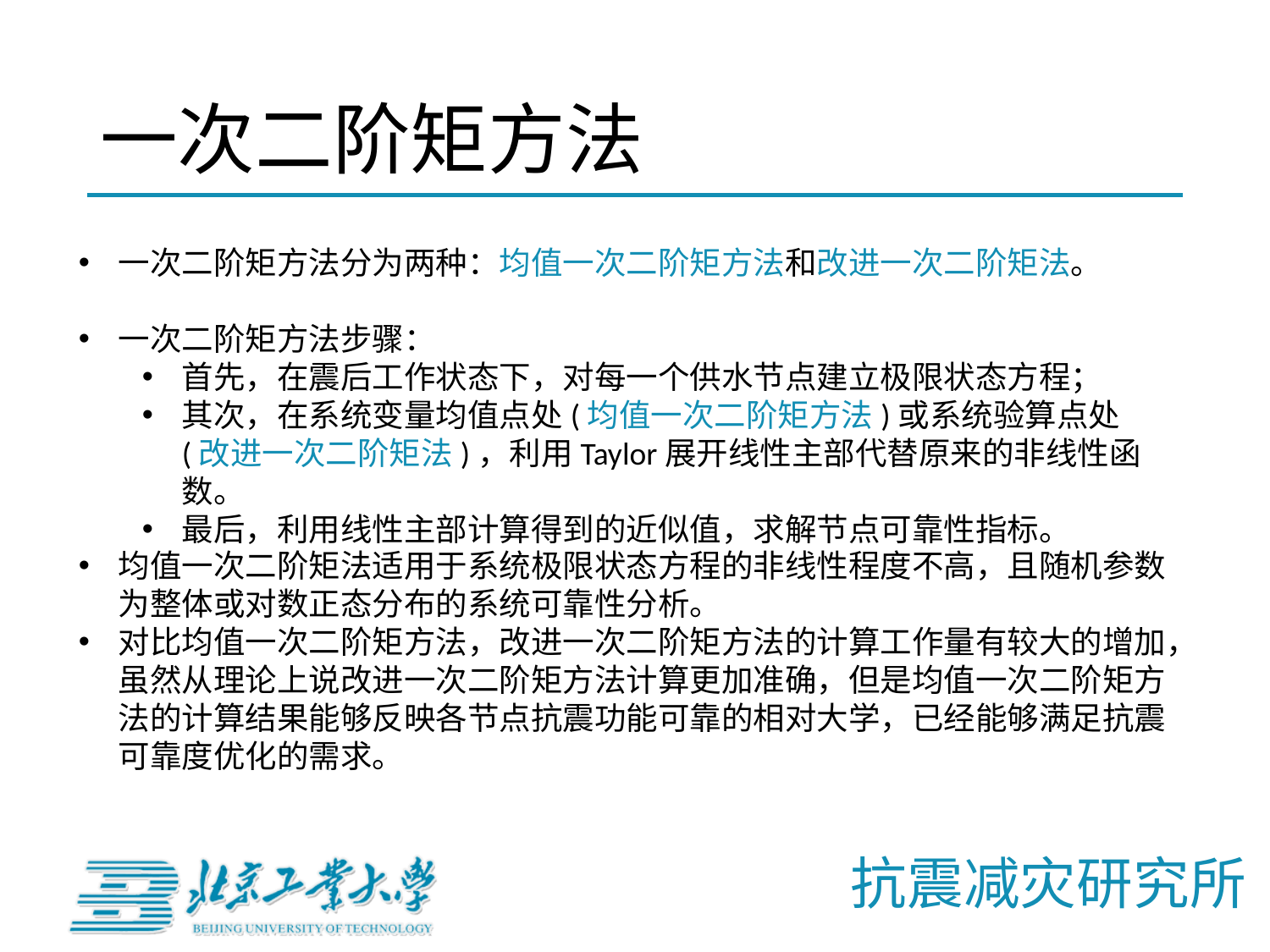

# 一次二阶矩方法
一次二阶矩方法分为两种：均值一次二阶矩方法和改进一次二阶矩法。

一次二阶矩方法步骤：
首先，在震后工作状态下，对每一个供水节点建立极限状态方程；
其次，在系统变量均值点处(均值一次二阶矩方法)或系统验算点处(改进一次二阶矩法)，利用Taylor展开线性主部代替原来的非线性函数。
最后，利用线性主部计算得到的近似值，求解节点可靠性指标。
均值一次二阶矩法适用于系统极限状态方程的非线性程度不高，且随机参数为整体或对数正态分布的系统可靠性分析。
对比均值一次二阶矩方法，改进一次二阶矩方法的计算工作量有较大的增加，虽然从理论上说改进一次二阶矩方法计算更加准确，但是均值一次二阶矩方法的计算结果能够反映各节点抗震功能可靠的相对大学，已经能够满足抗震可靠度优化的需求。